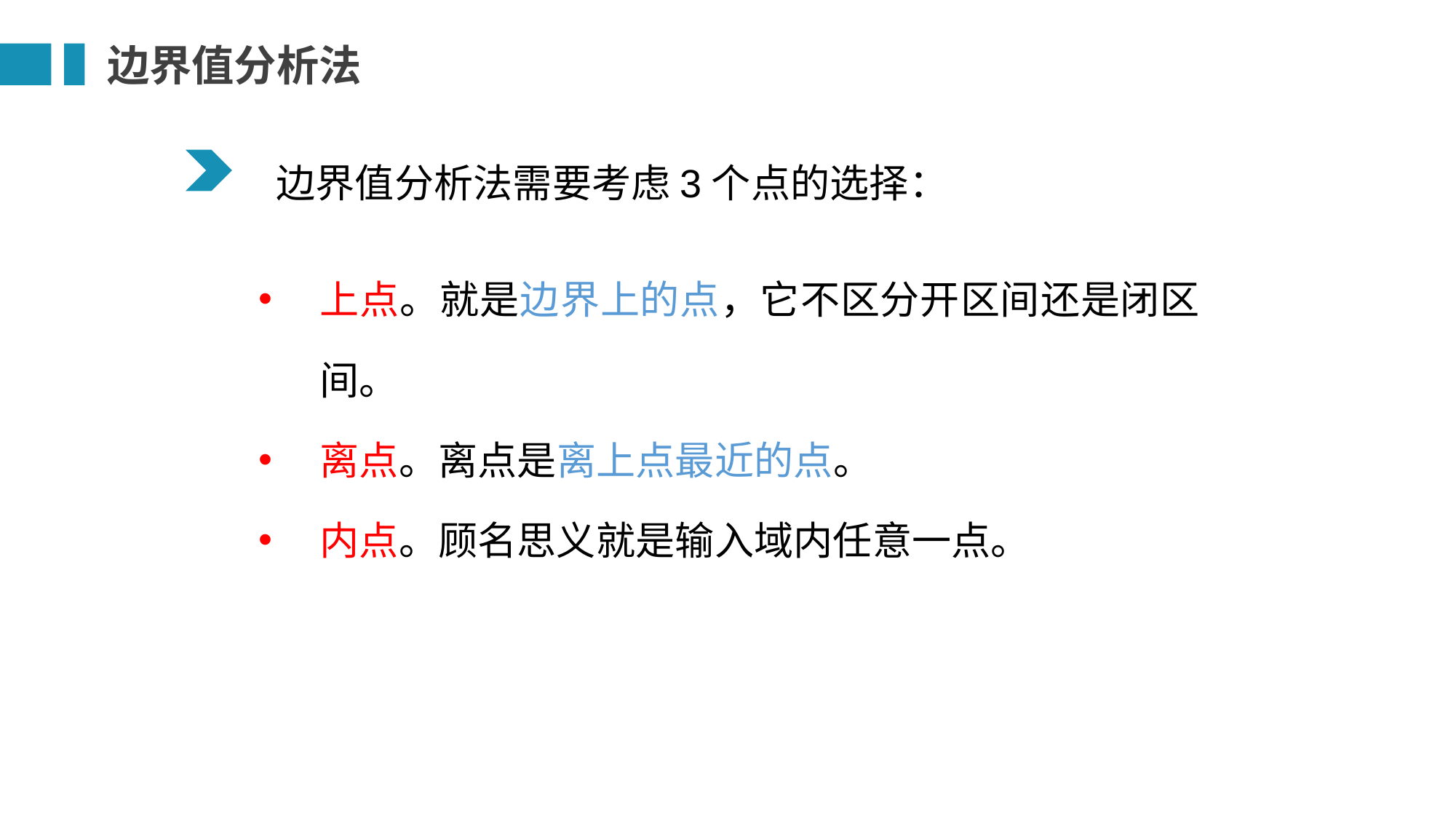

边界值分析法

边界值分析法需要考虑3个点的选择：

上点。就是边界上的点，它不区分开区间还是闭区间。
离点。离点是离上点最近的点。
内点。顾名思义就是输入域内任意一点。
37